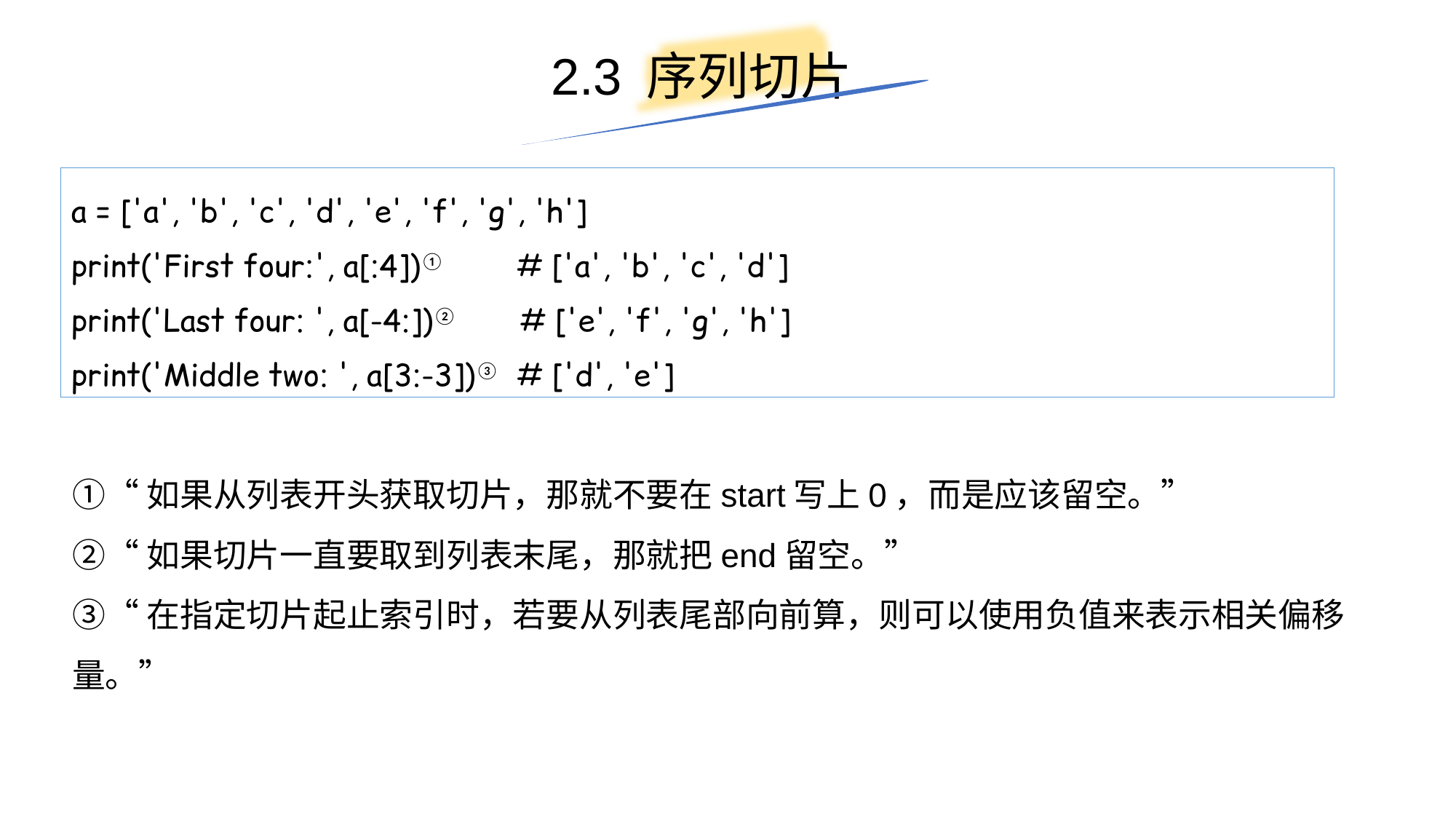

# 2.3 序列切片

a = ['a', 'b', 'c', 'd', 'e', 'f', 'g', 'h']
print('First four:', a[:4])①        # ['a', 'b', 'c', 'd']
print('Last four: ', a[-4:])②       # ['e', 'f', 'g', 'h']
print('Middle two: ', a[3:-3])③  # ['d', 'e']
①“如果从列表开头获取切片，那就不要在start写上0，而是应该留空。”
②“如果切片一直要取到列表末尾，那就把end留空。”
③“在指定切片起止索引时，若要从列表尾部向前算，则可以使用负值来表示相关偏移量。”